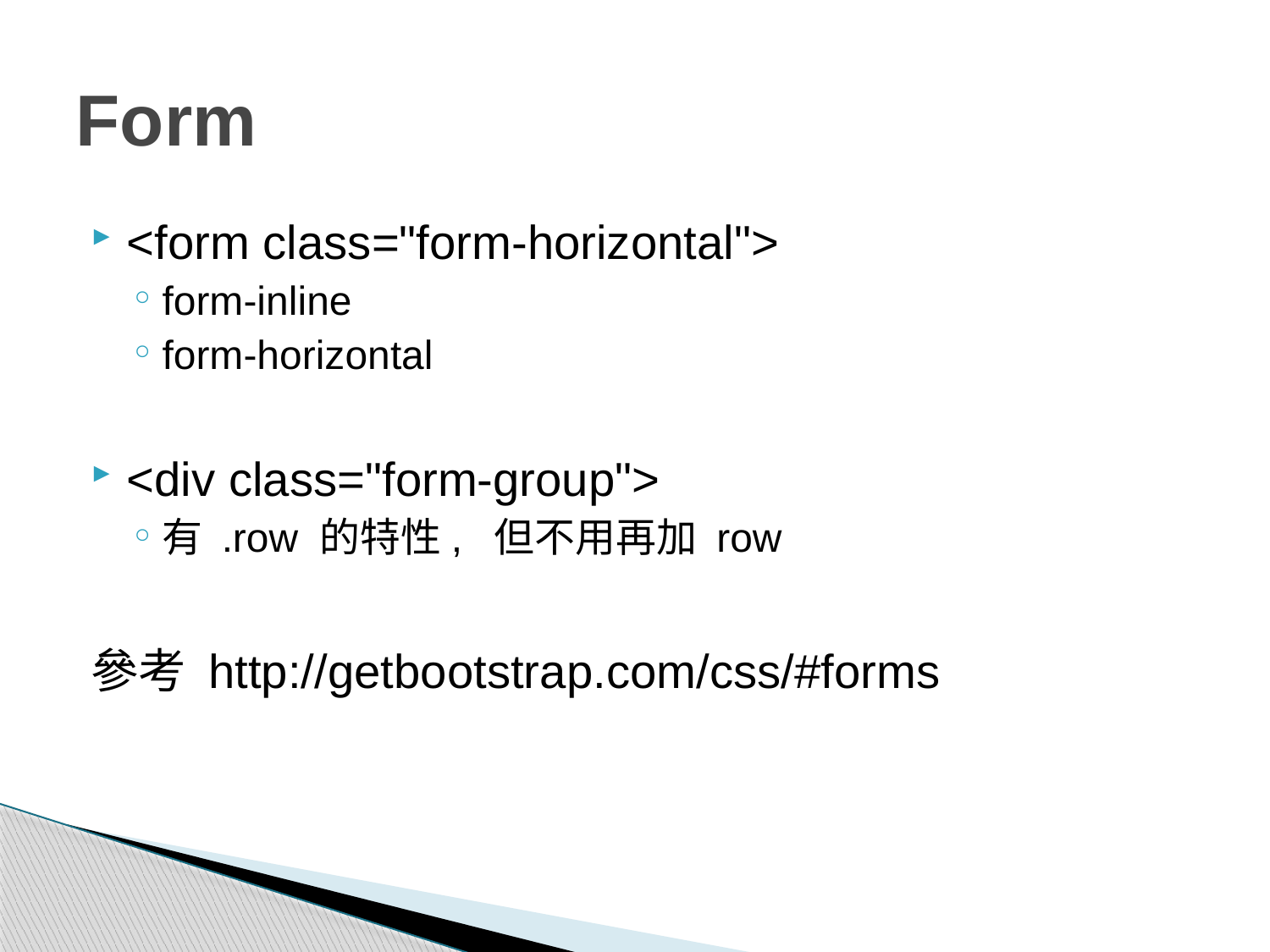

# Form
<form class="form-horizontal">
form-inline
form-horizontal

<div class="form-group">
有 .row 的特性,  但不用再加 row

參考 http://getbootstrap.com/css/#forms